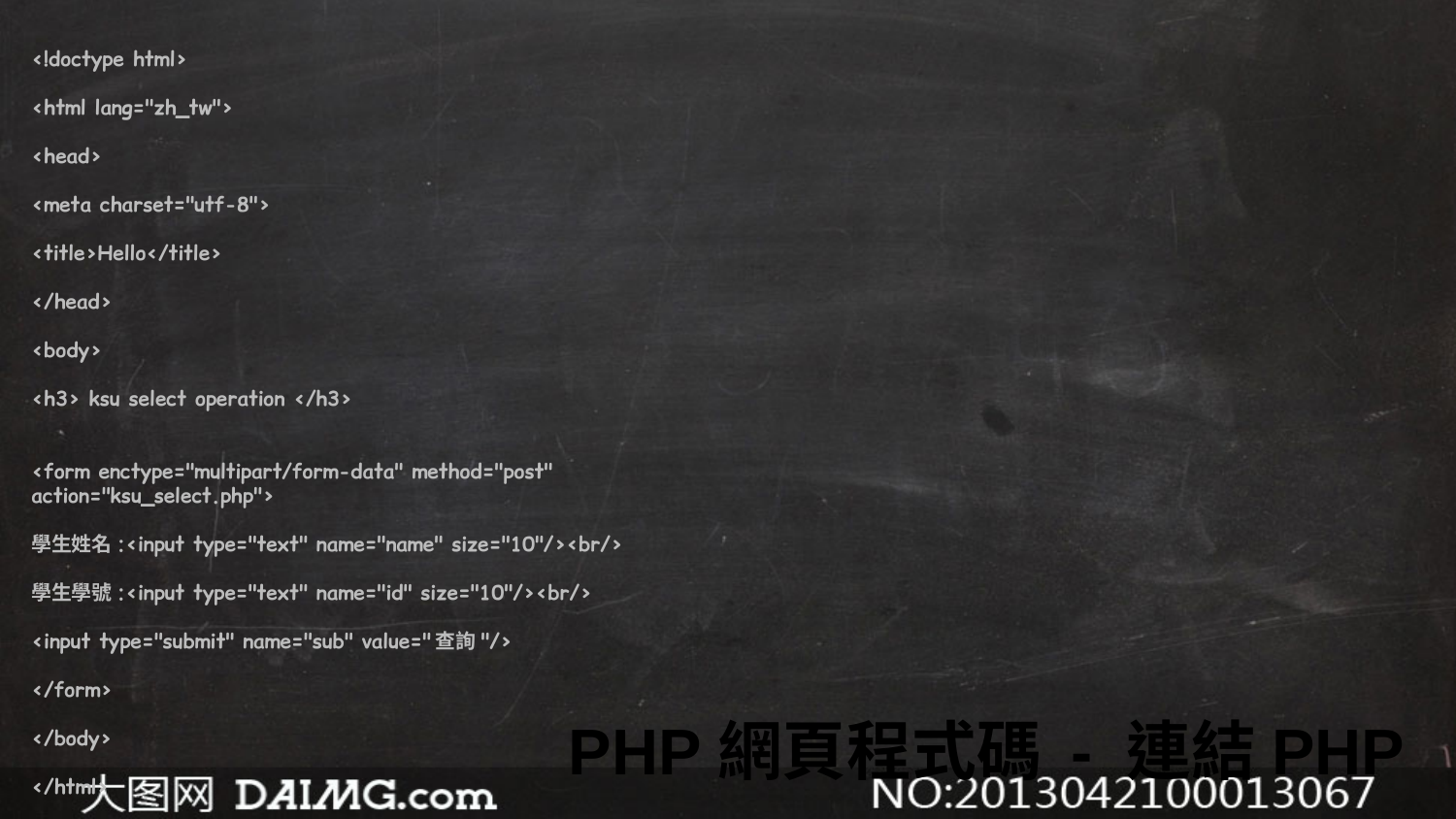

<!doctype html>

<html lang="zh_tw">

<head>

<meta charset="utf-8">

<title>Hello</title>

</head>

<body>

<h3> ksu select operation </h3>

<form enctype="multipart/form-data" method="post" action="ksu_select.php">

學生姓名:<input type="text" name="name" size="10"/><br/>

學生學號:<input type="text" name="id" size="10"/><br/>

<input type="submit" name="sub" value="查詢"/>

</form>

</body>

</html>
PHP網頁程式碼 - 連結PHP